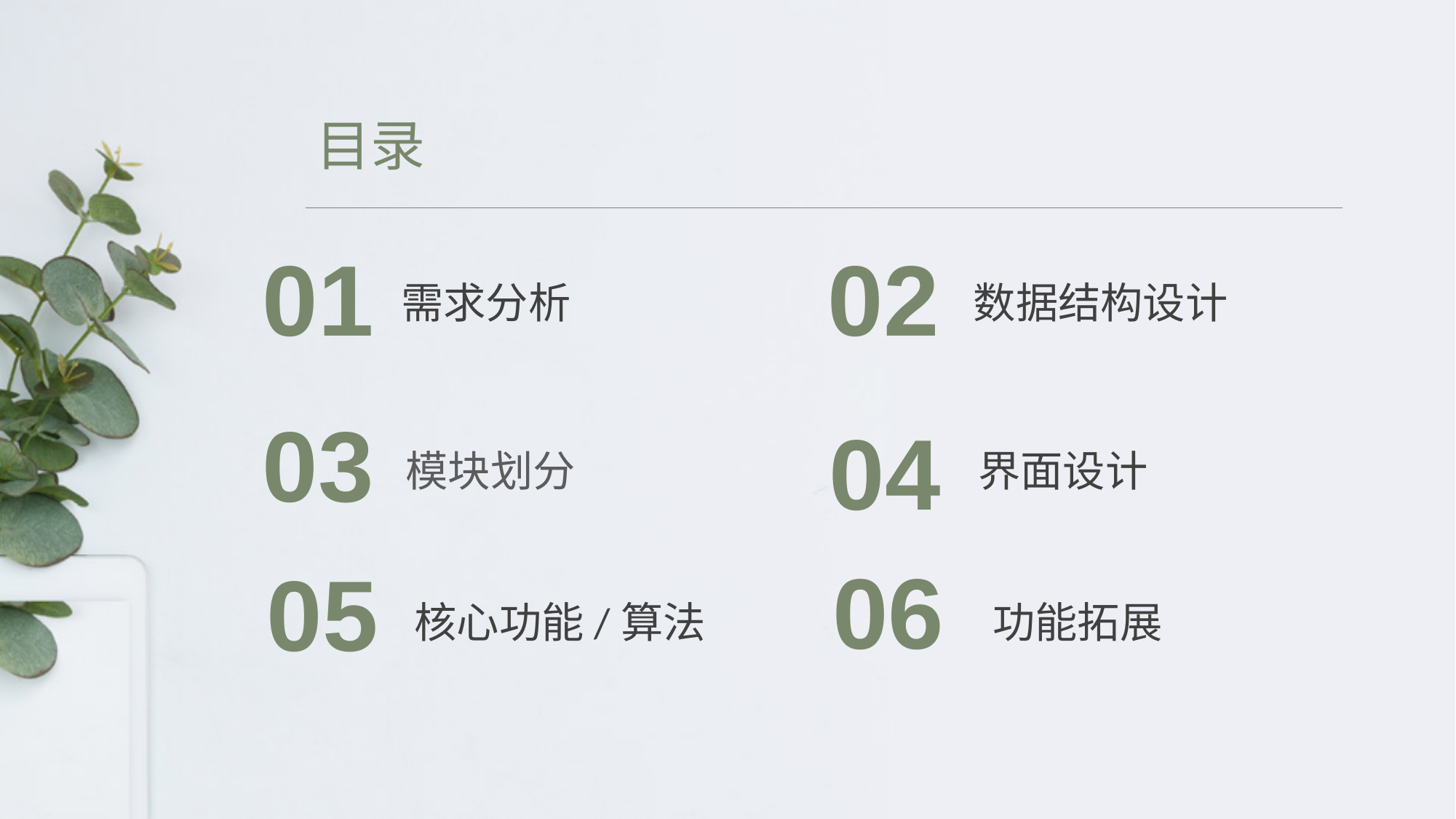

目录
01
需求分析

02
数据结构设计
03
模块划分

04
界面设计

06
05
核心功能/算法
功能拓展